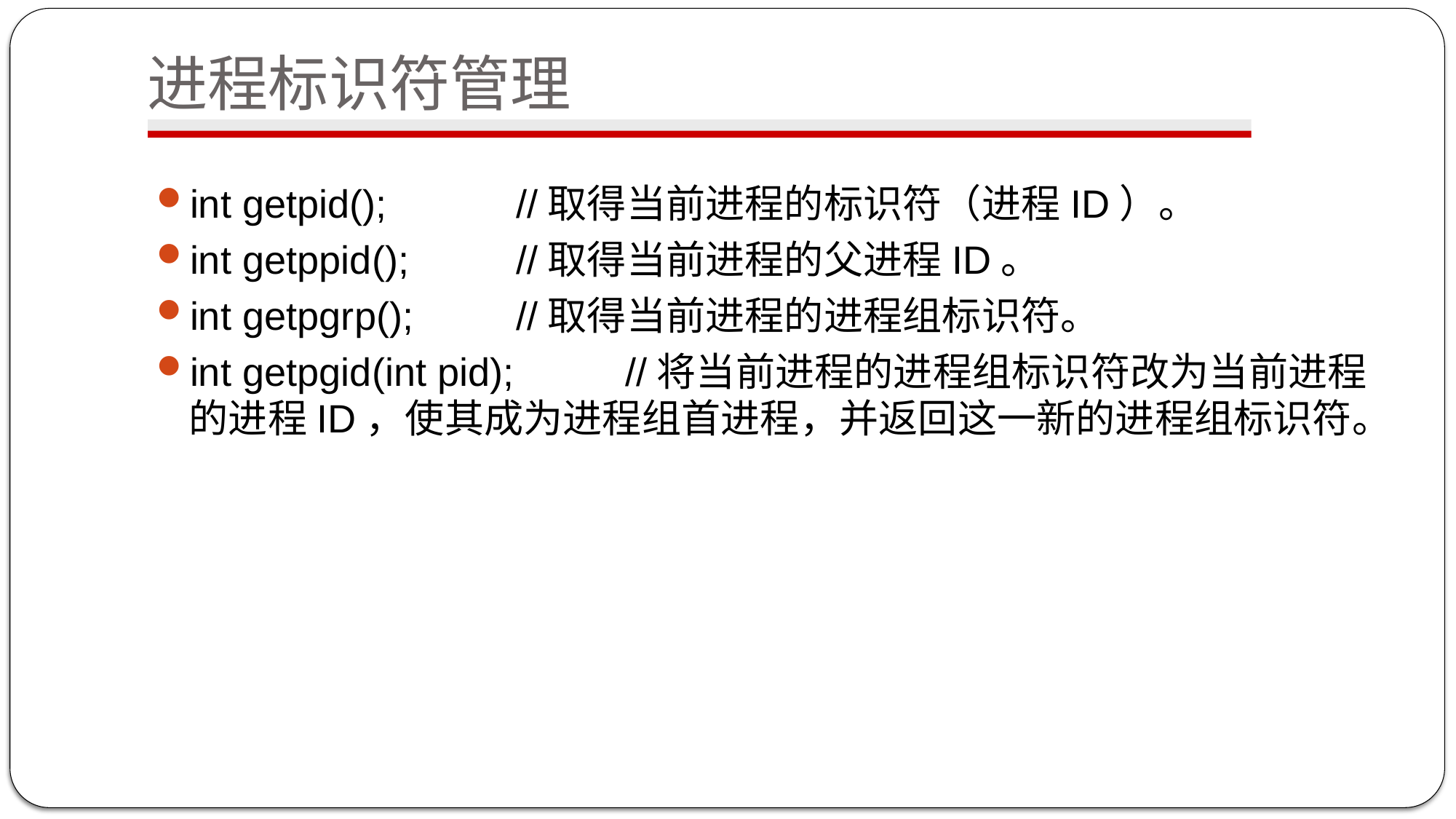

# 进程标识符管理
int getpid();		//取得当前进程的标识符（进程ID）。
int getppid();	//取得当前进程的父进程ID。
int getpgrp(); 	//取得当前进程的进程组标识符。
int getpgid(int pid); 	//将当前进程的进程组标识符改为当前进程的进程ID，使其成为进程组首进程，并返回这一新的进程组标识符。